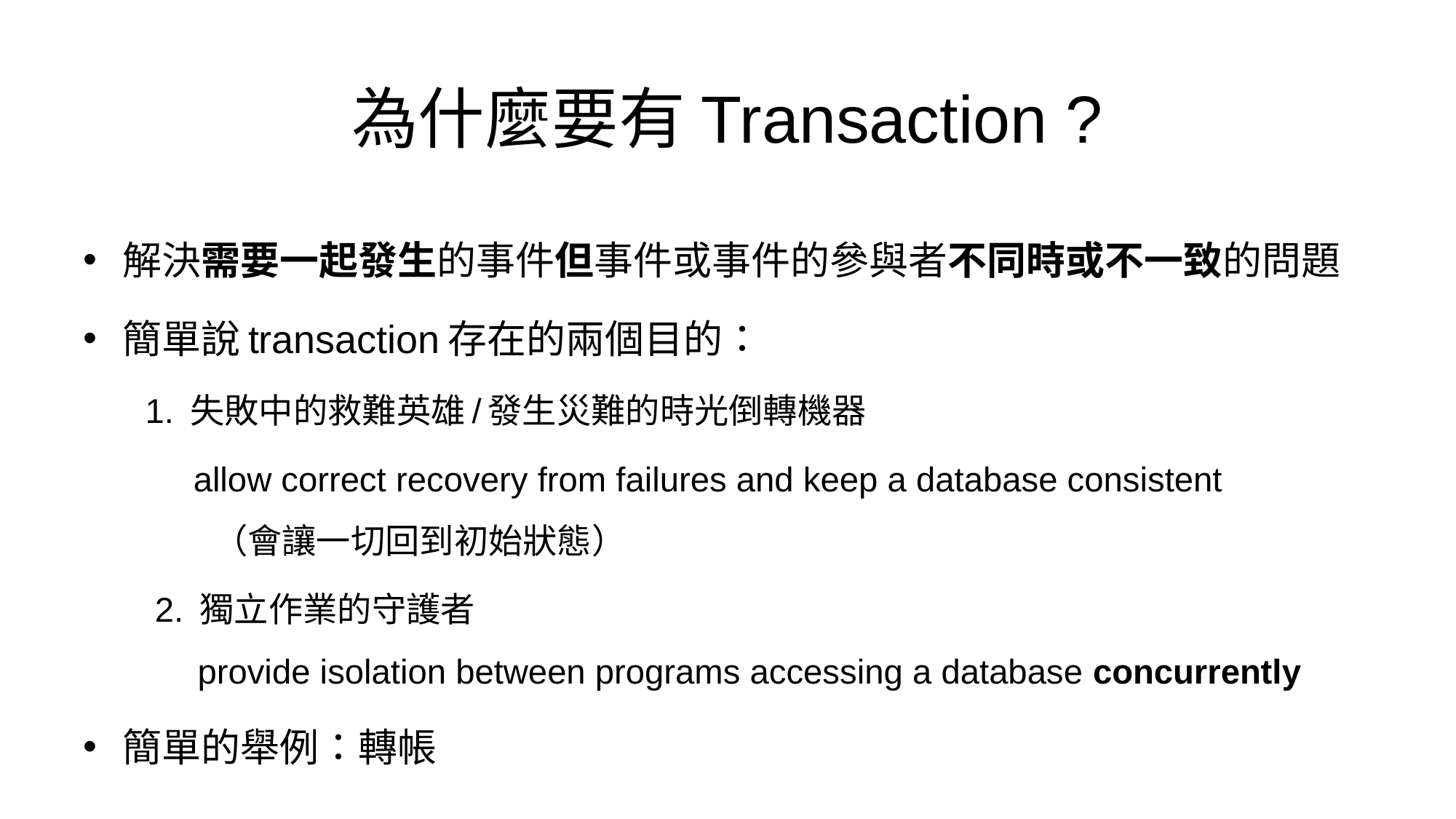

# 為什麼要有Transaction ?
解決需要一起發生的事件但事件或事件的參與者不同時或不一致的問題
簡單說transaction存在的兩個目的：
 1. 失敗中的救難英雄/發生災難的時光倒轉機器
      allow correct recovery from failures and keep a database consistent
    （會讓一切回到初始狀態）
  2. 獨立作業的守護者
   provide isolation between programs accessing a database concurrently
簡單的舉例：轉帳